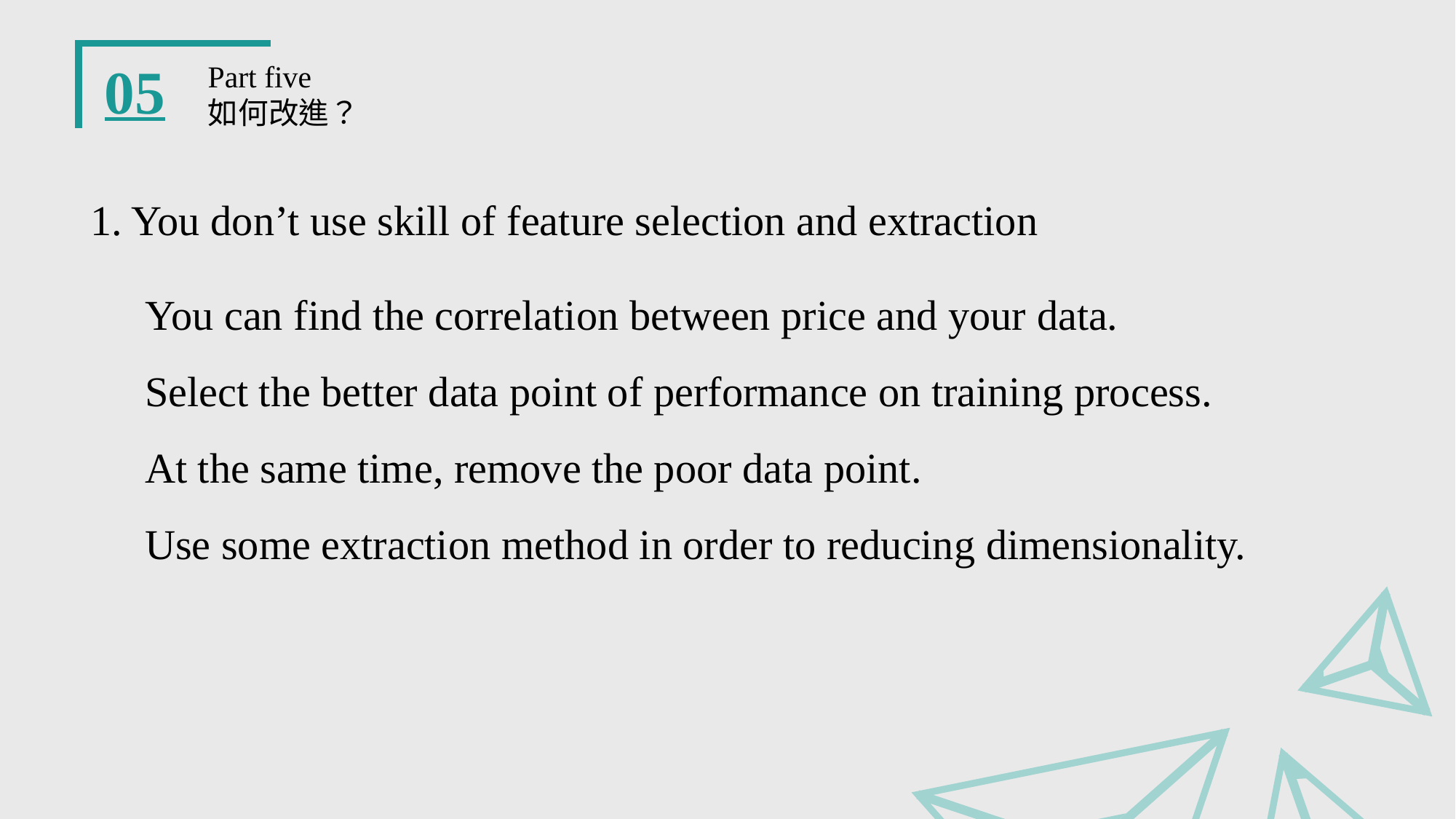

05
Part five
如何改進？
You don’t use skill of feature selection and extraction
You can find the correlation between price and your data.
Select the better data point of performance on training process.
At the same time, remove the poor data point.
Use some extraction method in order to reducing dimensionality.